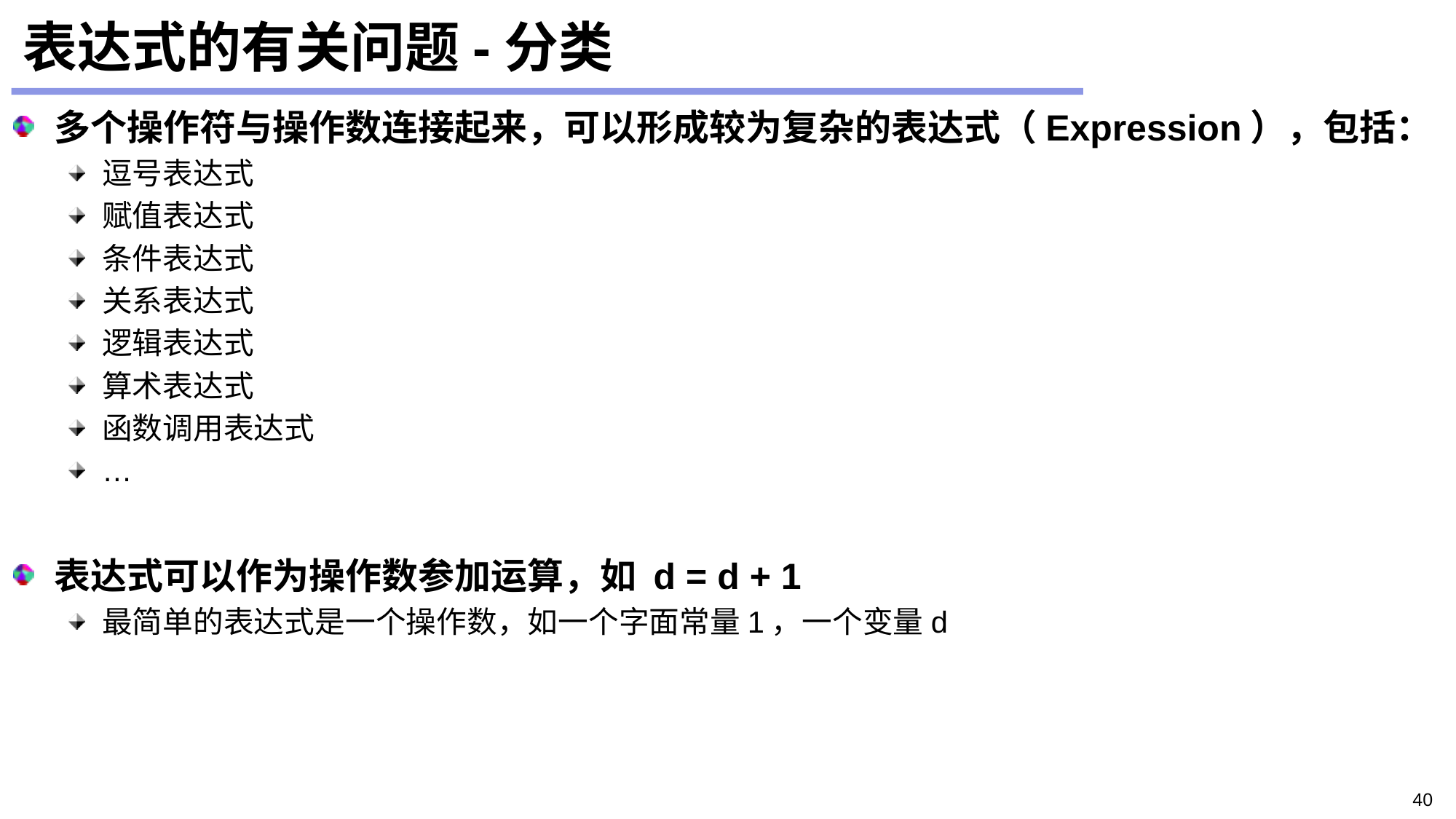

# 表达式的有关问题-分类
多个操作符与操作数连接起来，可以形成较为复杂的表达式（Expression），包括：
逗号表达式
赋值表达式
条件表达式
关系表达式
逻辑表达式
算术表达式
函数调用表达式
…

表达式可以作为操作数参加运算，如 d = d + 1
最简单的表达式是一个操作数，如一个字面常量1，一个变量d
40